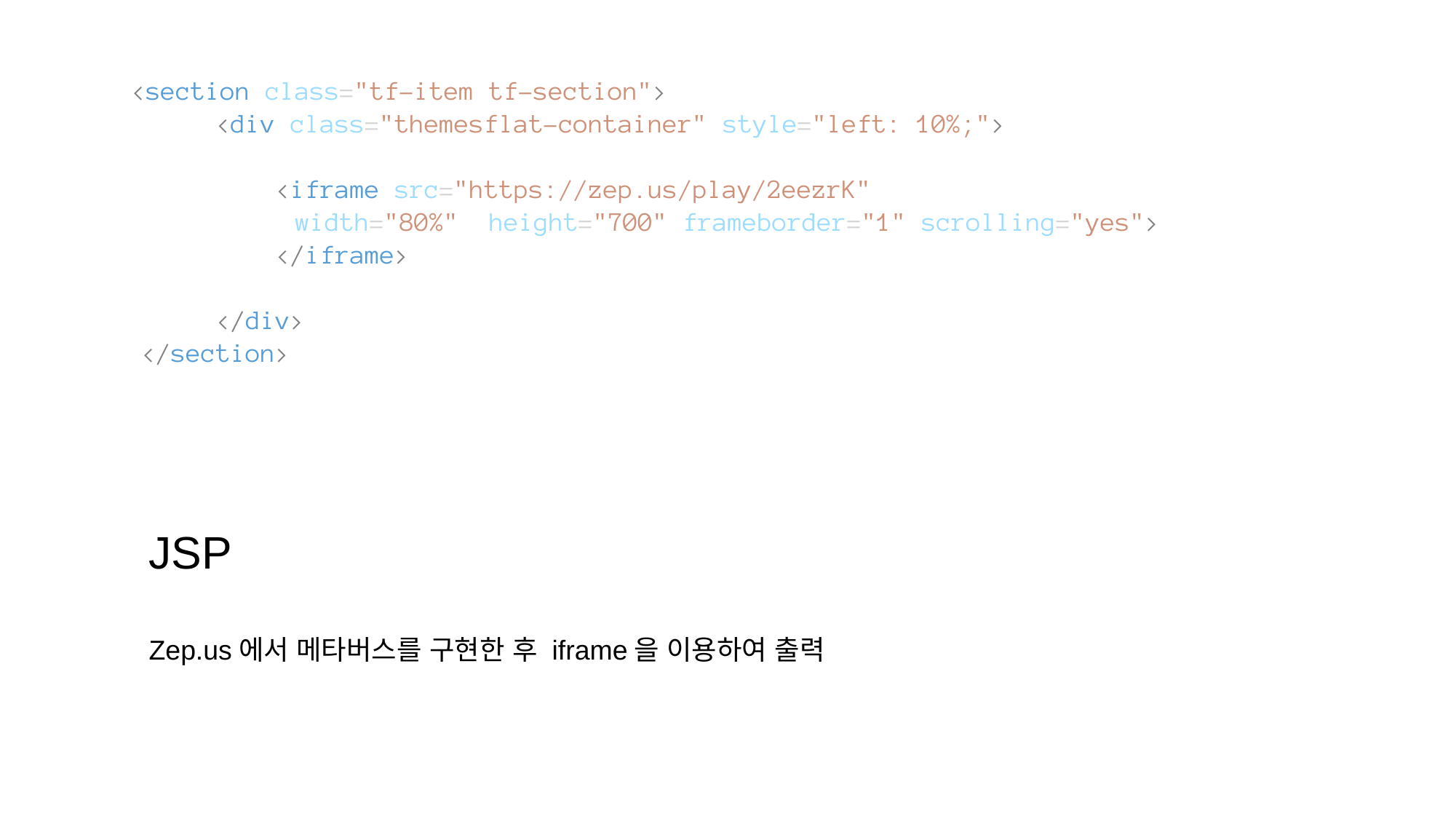

<section class="tf-item tf-section">
                <div class="themesflat-container" style="left: 10%;">

                    <iframe src="https://zep.us/play/2eezrK" 				              width="80%"  height="700" frameborder="1" scrolling="yes">
                    </iframe>

                </div>
           </section>

JSP

Zep.us에서 메타버스를 구현한 후 iframe을 이용하여 출력